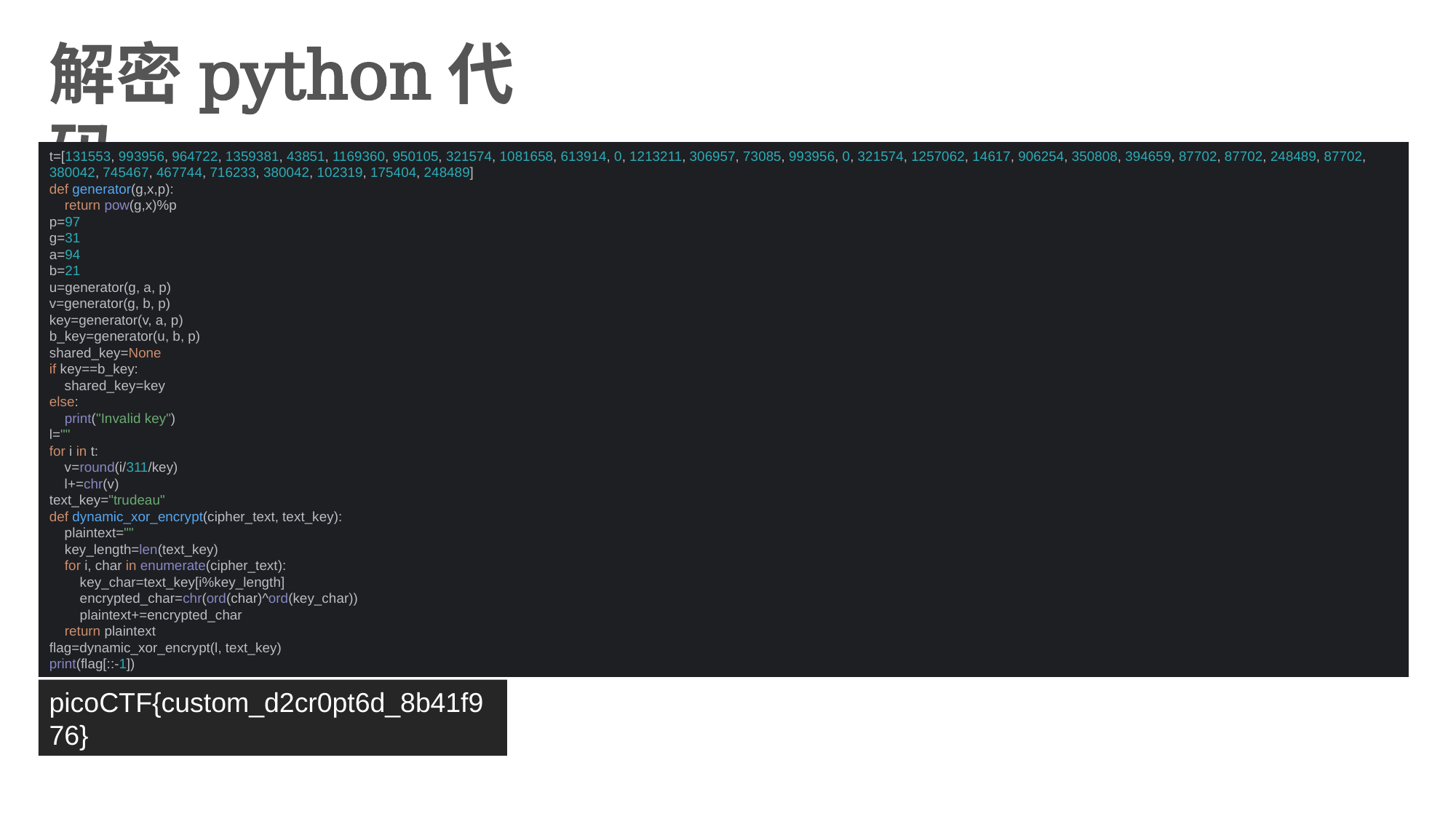

解密python代码
t=[131553, 993956, 964722, 1359381, 43851, 1169360, 950105, 321574, 1081658, 613914, 0, 1213211, 306957, 73085, 993956, 0, 321574, 1257062, 14617, 906254, 350808, 394659, 87702, 87702, 248489, 87702, 380042, 745467, 467744, 716233, 380042, 102319, 175404, 248489]
def generator(g,x,p):
    return pow(g,x)%p
p=97
g=31
a=94
b=21
u=generator(g, a, p)
v=generator(g, b, p)
key=generator(v, a, p)
b_key=generator(u, b, p)
shared_key=None
if key==b_key:
    shared_key=key
else:
    print("Invalid key")
l=""
for i in t:
    v=round(i/311/key)
    l+=chr(v)
text_key="trudeau"
def dynamic_xor_encrypt(cipher_text, text_key):
    plaintext=""
    key_length=len(text_key)
    for i, char in enumerate(cipher_text):
        key_char=text_key[i%key_length]
        encrypted_char=chr(ord(char)^ord(key_char))
        plaintext+=encrypted_char
    return plaintext
flag=dynamic_xor_encrypt(l, text_key)
print(flag[::-1])
picoCTF{custom_d2cr0pt6d_8b41f976}